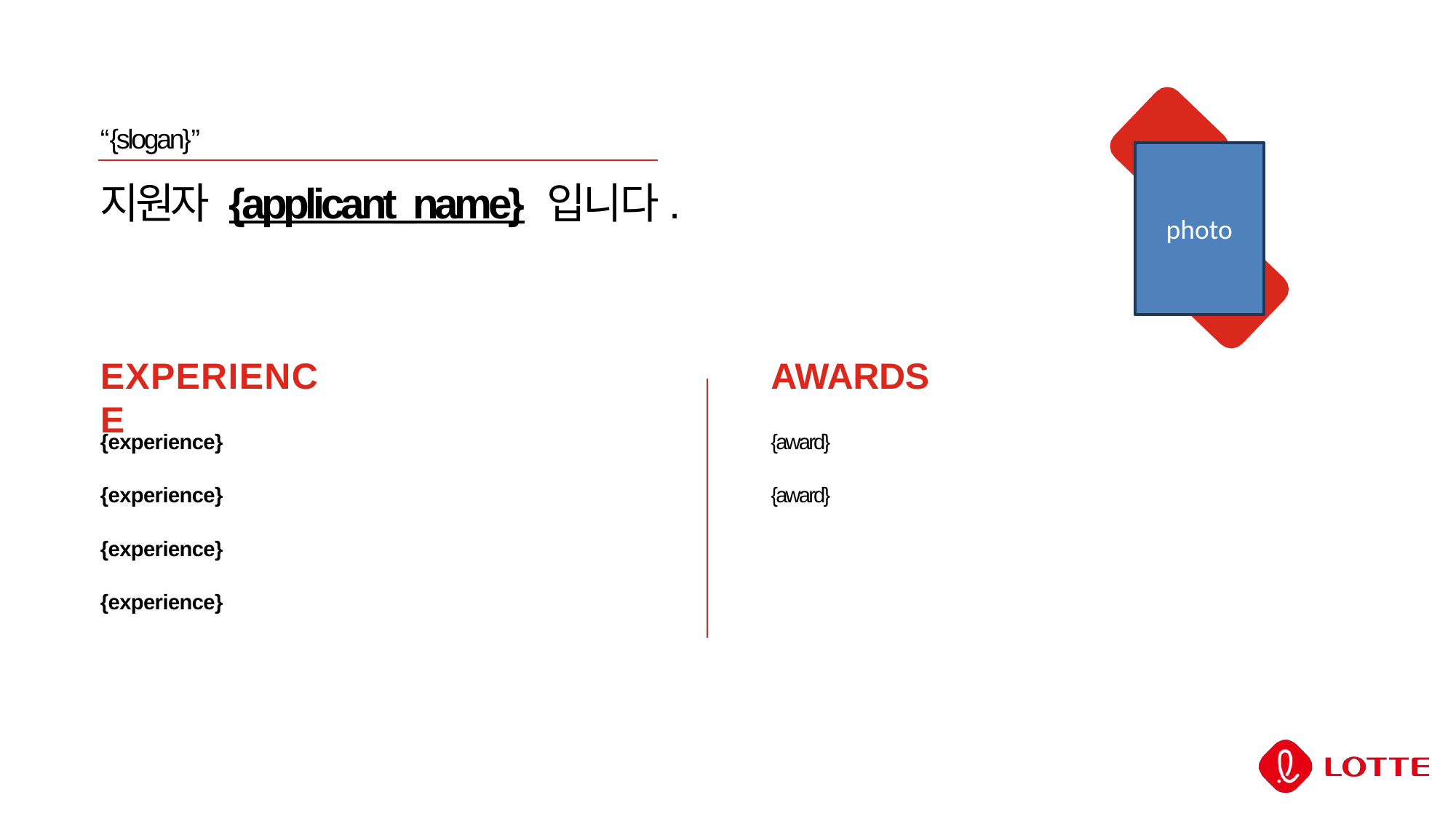

“{slogan}”
photo

# 지원자 {applicant_name} 입니다.
EXPERIENCE
AWARDS

{experience}
{award}
{experience}
{award}
{experience}
{experience}